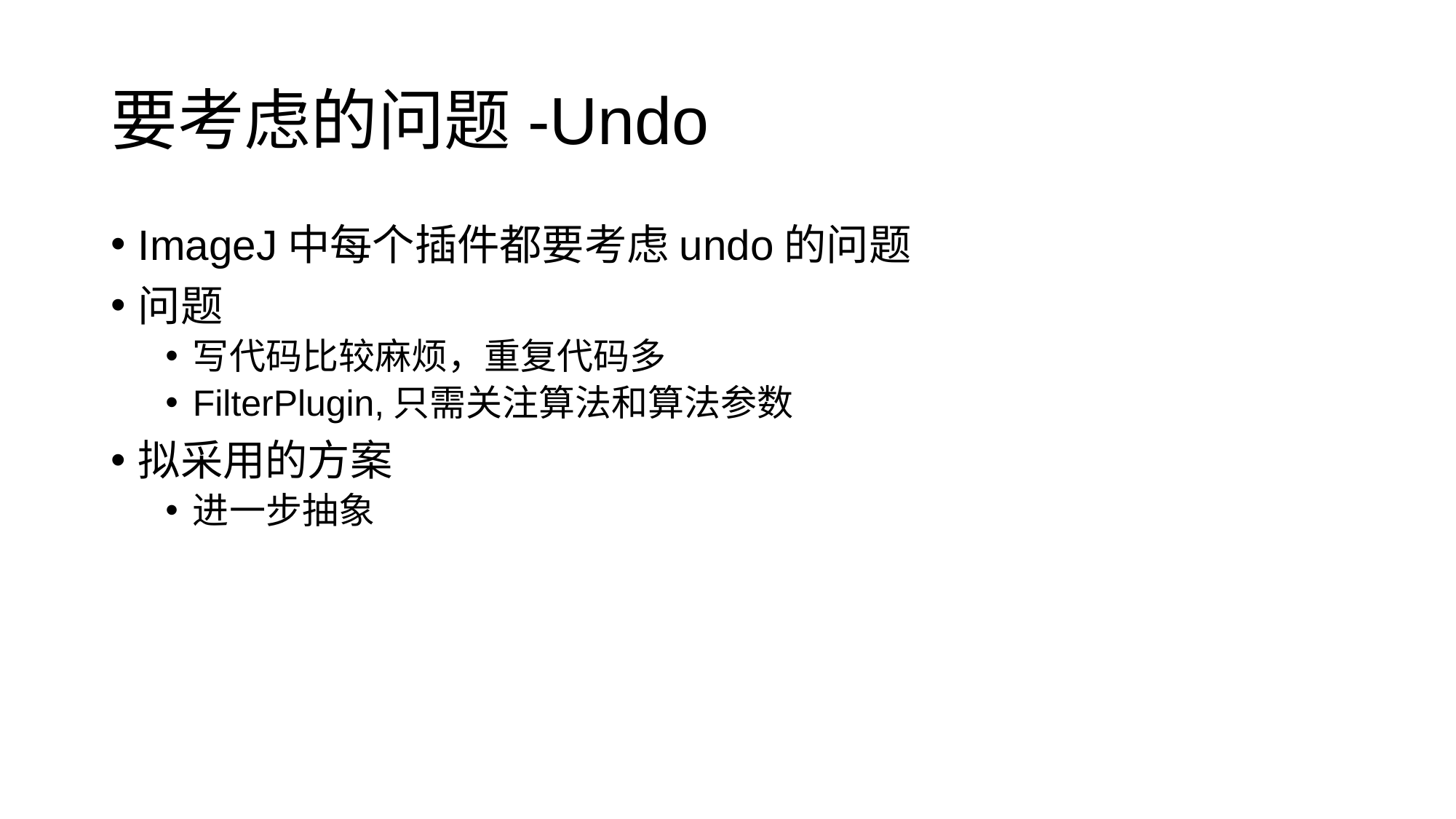

# 要考虑的问题-Undo
ImageJ中每个插件都要考虑undo的问题
问题
写代码比较麻烦，重复代码多
FilterPlugin,只需关注算法和算法参数
拟采用的方案
进一步抽象